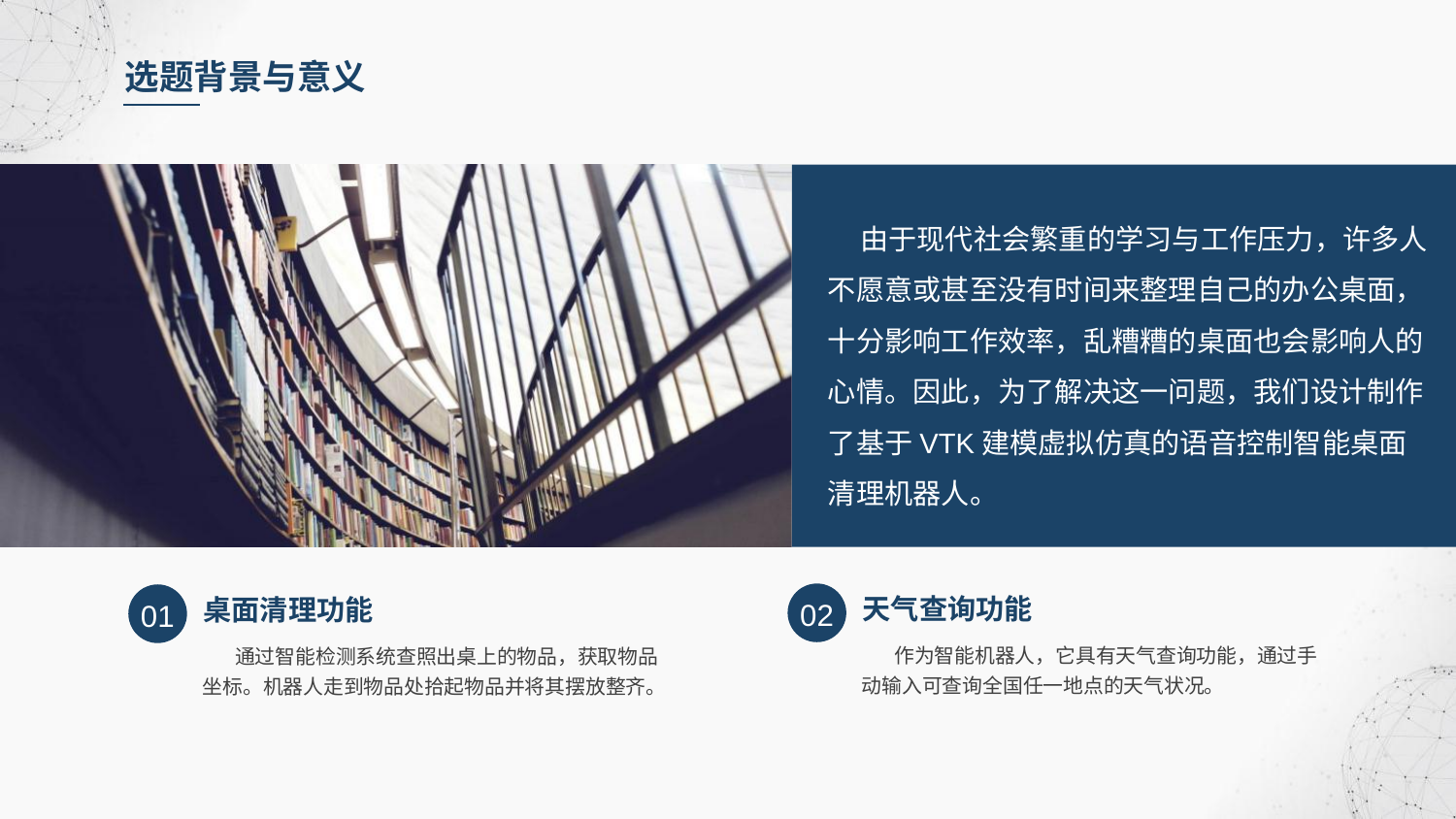

选题背景与意义

      由于现代社会繁重的学习与工作压力，许多人不愿意或甚至没有时间来整理自己的办公桌面，十分影响工作效率，乱糟糟的桌面也会影响人的心情。因此，为了解决这一问题，我们设计制作了基于VTK建模虚拟仿真的语音控制智能桌面清理机器人。

02

01
天气查询功能
桌面清理功能
      作为智能机器人，它具有天气查询功能，通过手动输入可查询全国任一地点的天气状况。
      通过智能检测系统查照出桌上的物品，获取物品坐标。机器人走到物品处拾起物品并将其摆放整齐。